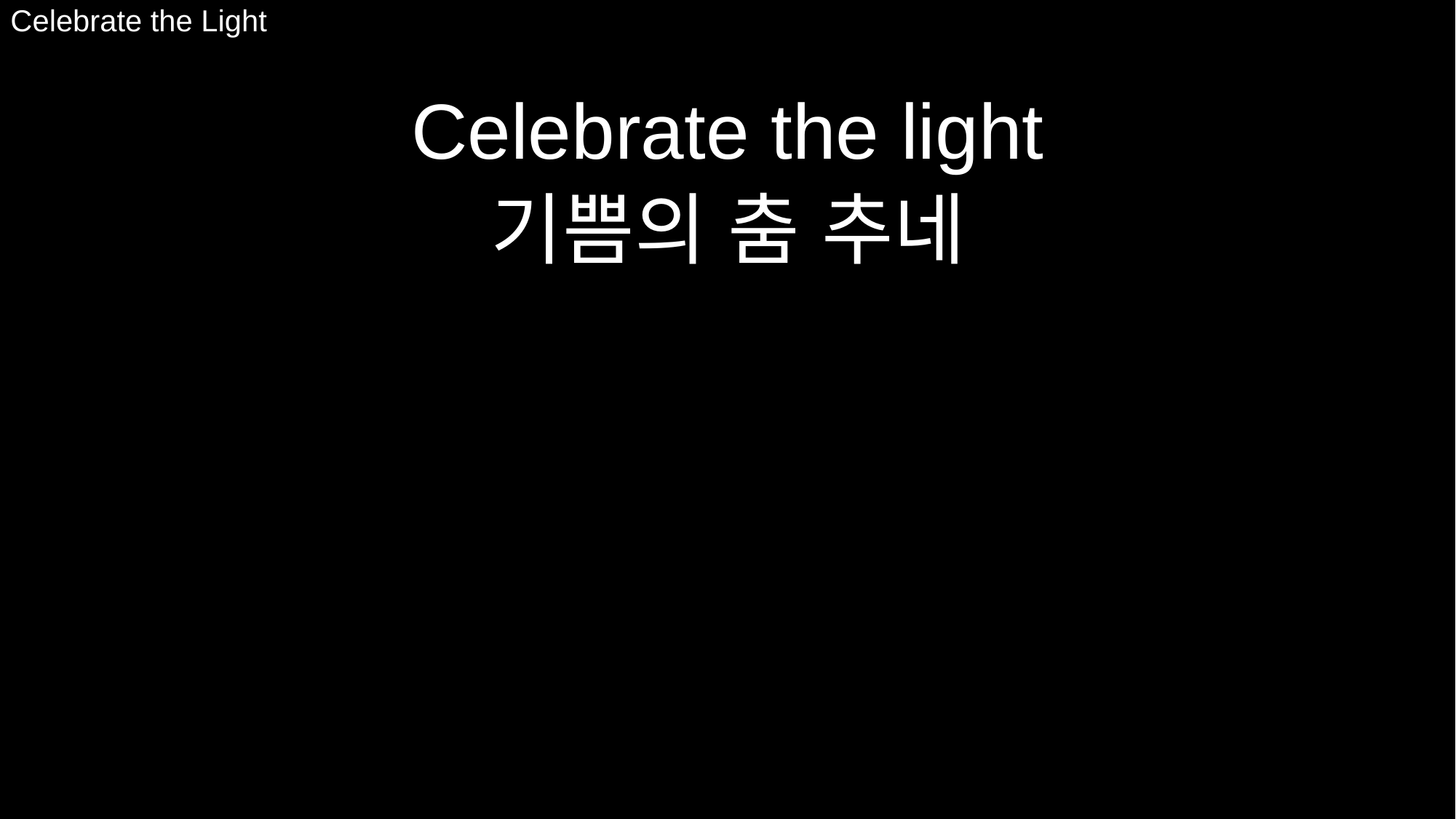

Celebrate the light
기쁨의 춤 추네

# Celebrate the Light